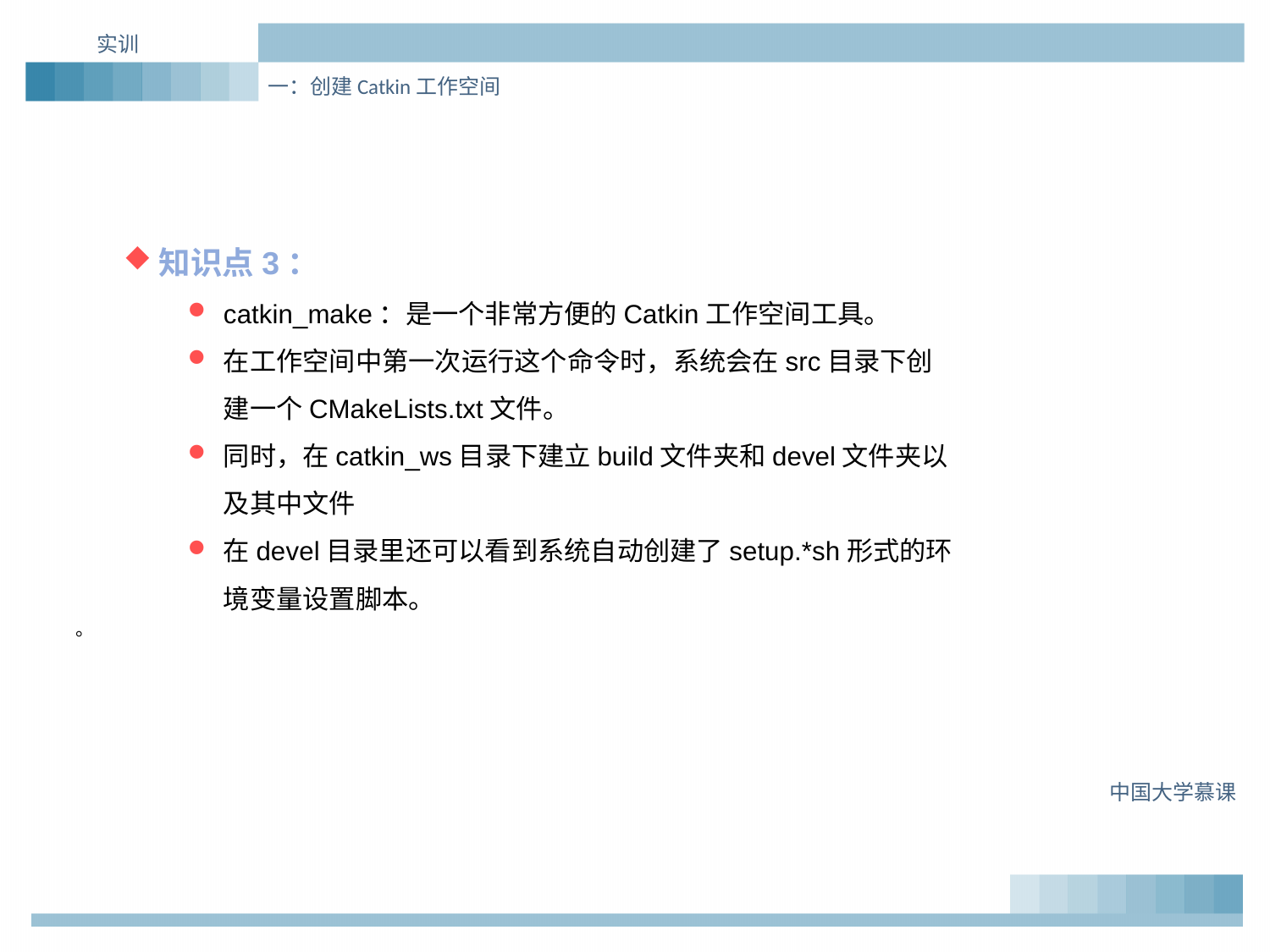

实训
一：创建Catkin工作空间

知识点3：
catkin_make：是一个非常方便的Catkin工作空间工具。
在工作空间中第一次运行这个命令时，系统会在src目录下创建一个CMakeLists.txt文件。
同时，在catkin_ws目录下建立build文件夹和devel文件夹以及其中文件
在devel目录里还可以看到系统自动创建了setup.*sh形式的环境变量设置脚本。
。
中国大学慕课